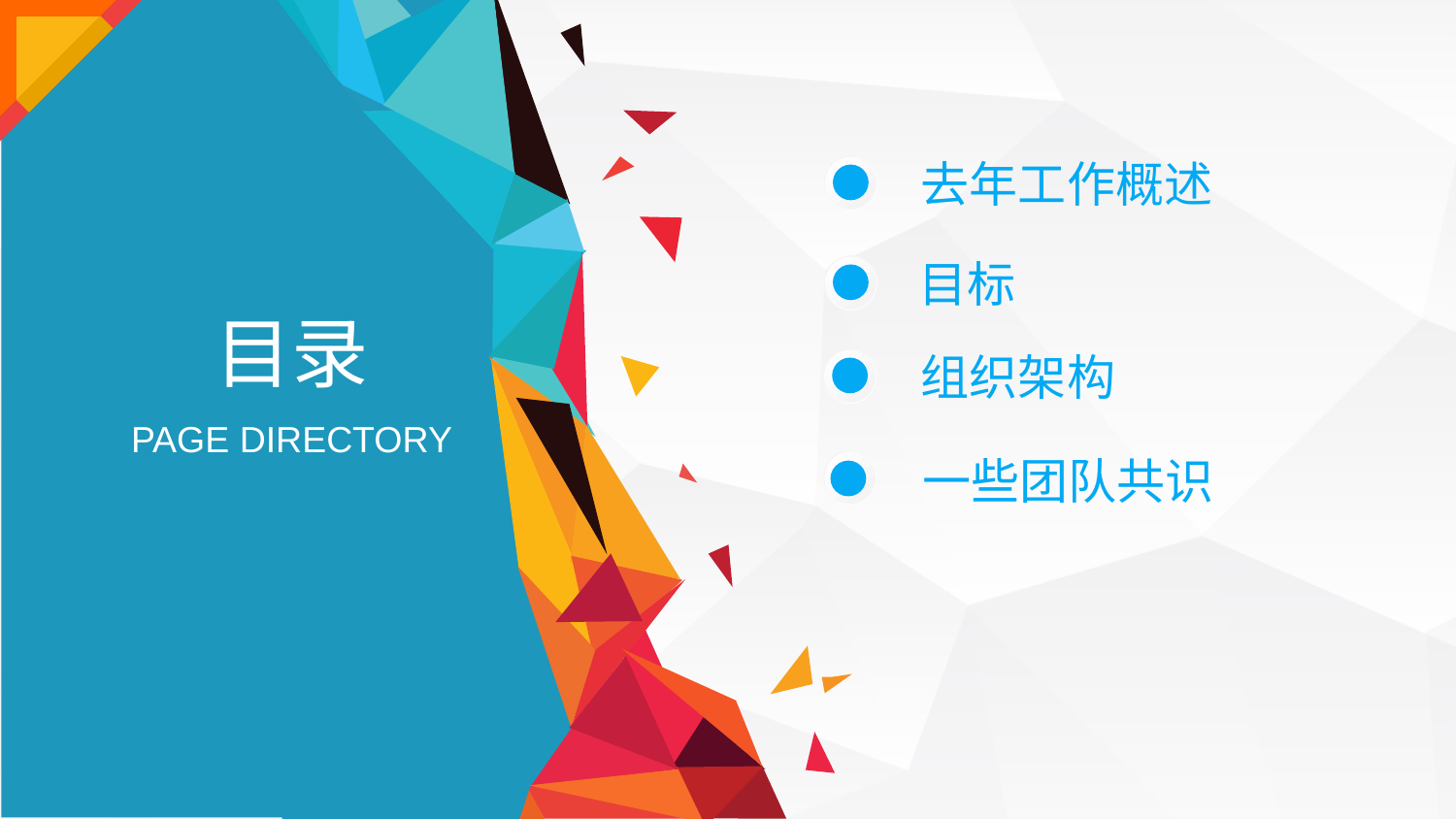

去年工作概述

目标

目录
组织架构

PAGE DIRECTORY

一些团队共识